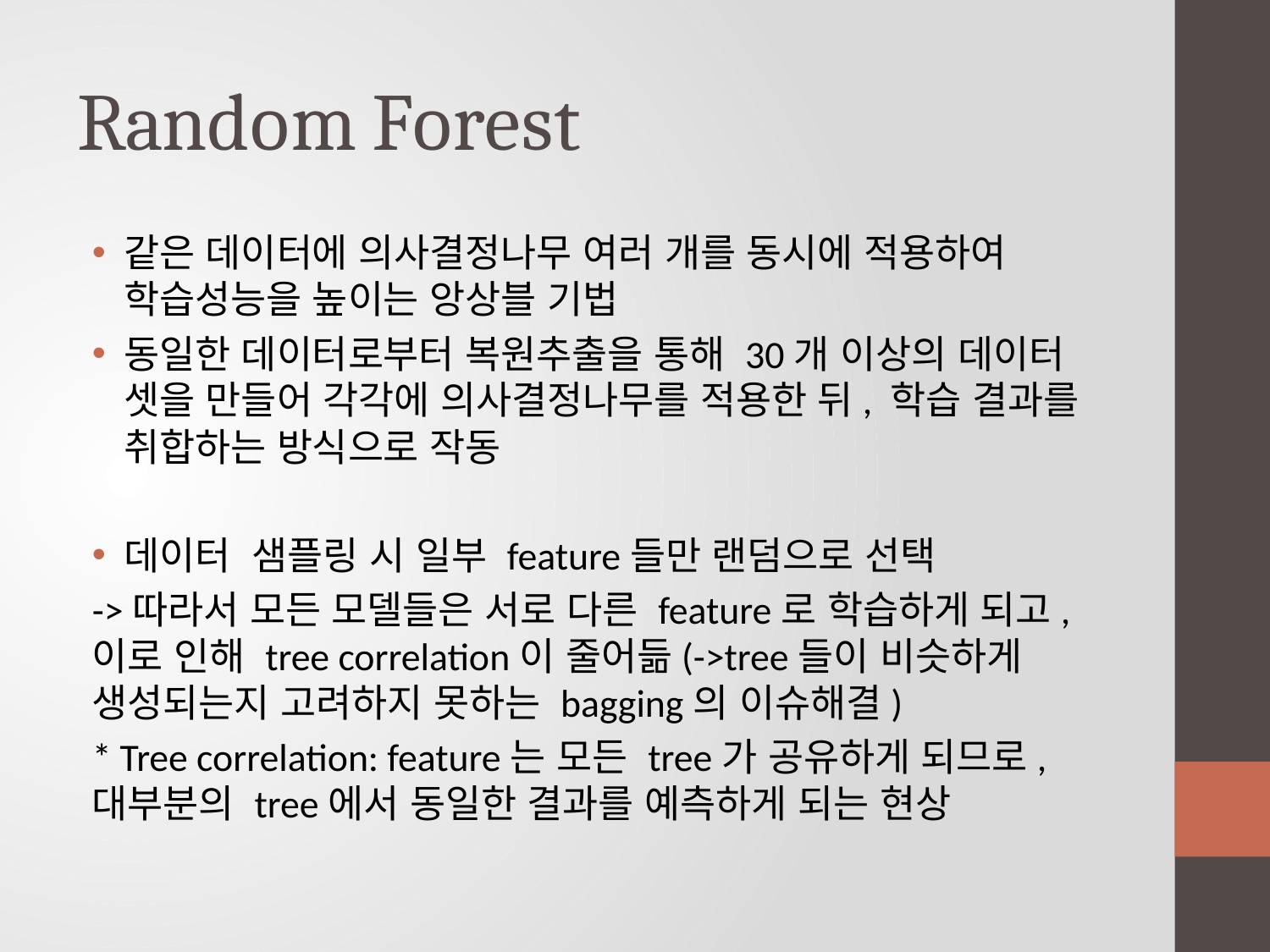

# Random Forest
같은 데이터에 의사결정나무 여러 개를 동시에 적용하여 학습성능을 높이는 앙상블 기법
동일한 데이터로부터 복원추출을 통해 30개 이상의 데이터 셋을 만들어 각각에 의사결정나무를 적용한 뒤, 학습 결과를 취합하는 방식으로 작동

데이터  샘플링 시 일부 feature들만 랜덤으로 선택
->따라서 모든 모델들은 서로 다른 feature로 학습하게 되고, 이로 인해 tree correlation이 줄어듦(->tree들이 비슷하게 생성되는지 고려하지 못하는 bagging의 이슈해결)
* Tree correlation: feature는 모든 tree가 공유하게 되므로, 대부분의 tree에서 동일한 결과를 예측하게 되는 현상